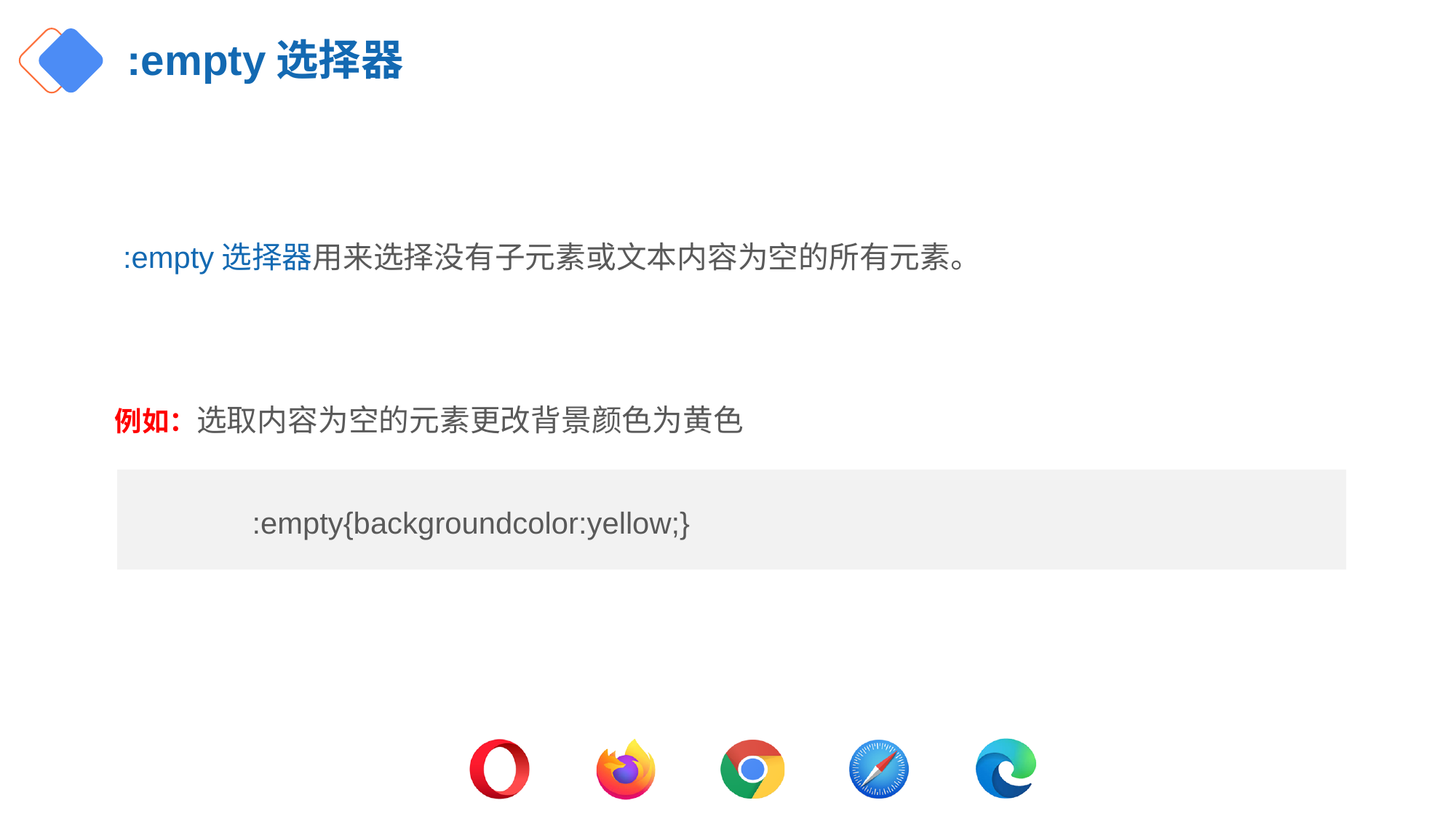

# :empty选择器
 :empty选择器用来选择没有子元素或文本内容为空的所有元素。
例如：选取内容为空的元素更改背景颜色为黄色

:empty{backgroundcolor:yellow;}